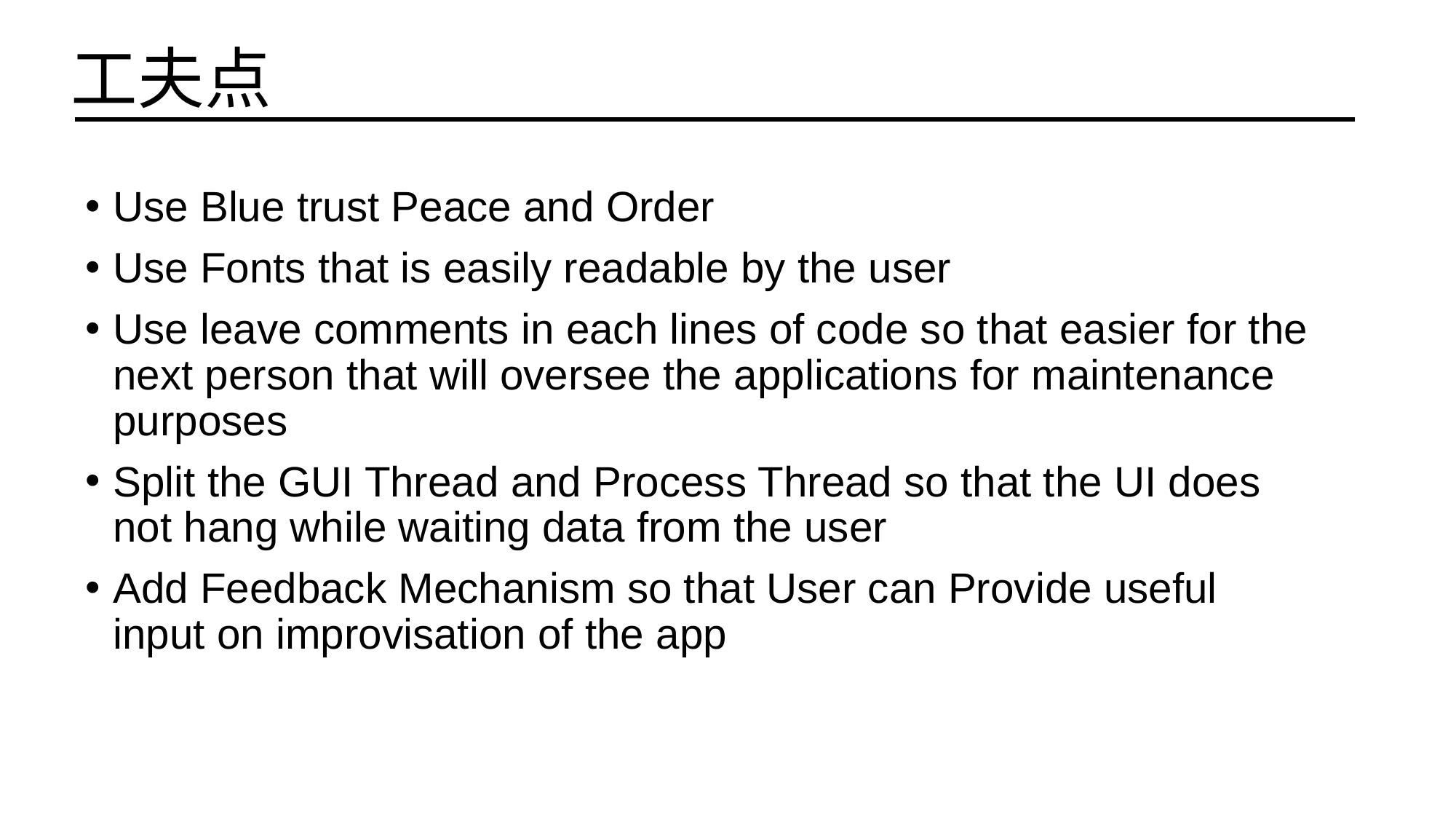

# 工夫点
Use Blue trust Peace and Order
Use Fonts that is easily readable by the user
Use leave comments in each lines of code so that easier for the next person that will oversee the applications for maintenance purposes
Split the GUI Thread and Process Thread so that the UI does not hang while waiting data from the user
Add Feedback Mechanism so that User can Provide useful input on improvisation of the app